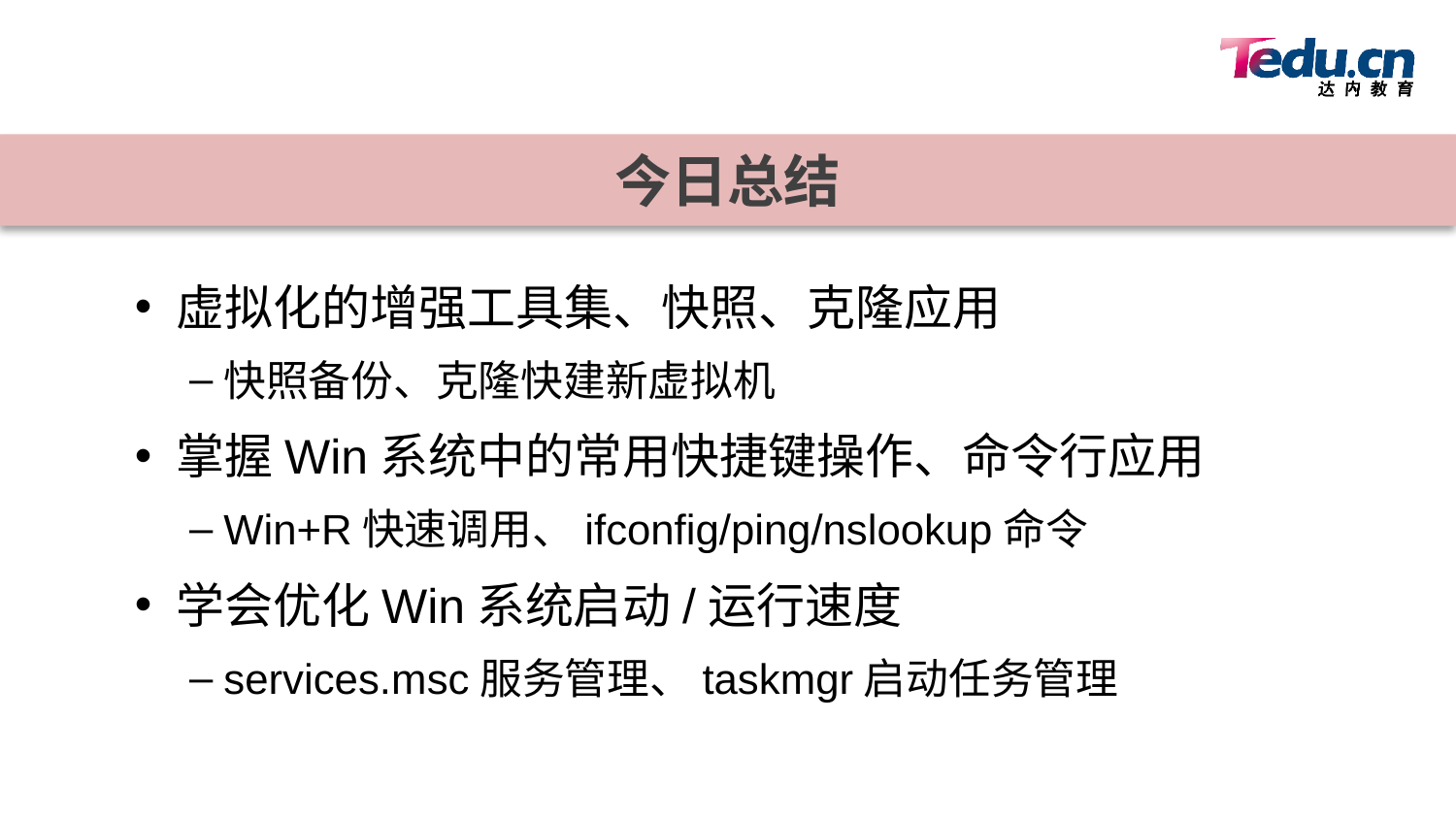

虚拟化的增强工具集、快照、克隆应用
快照备份、克隆快建新虚拟机
掌握Win系统中的常用快捷键操作、命令行应用
Win+R快速调用、ifconfig/ping/nslookup命令
学会优化Win系统启动/运行速度
services.msc服务管理、taskmgr启动任务管理